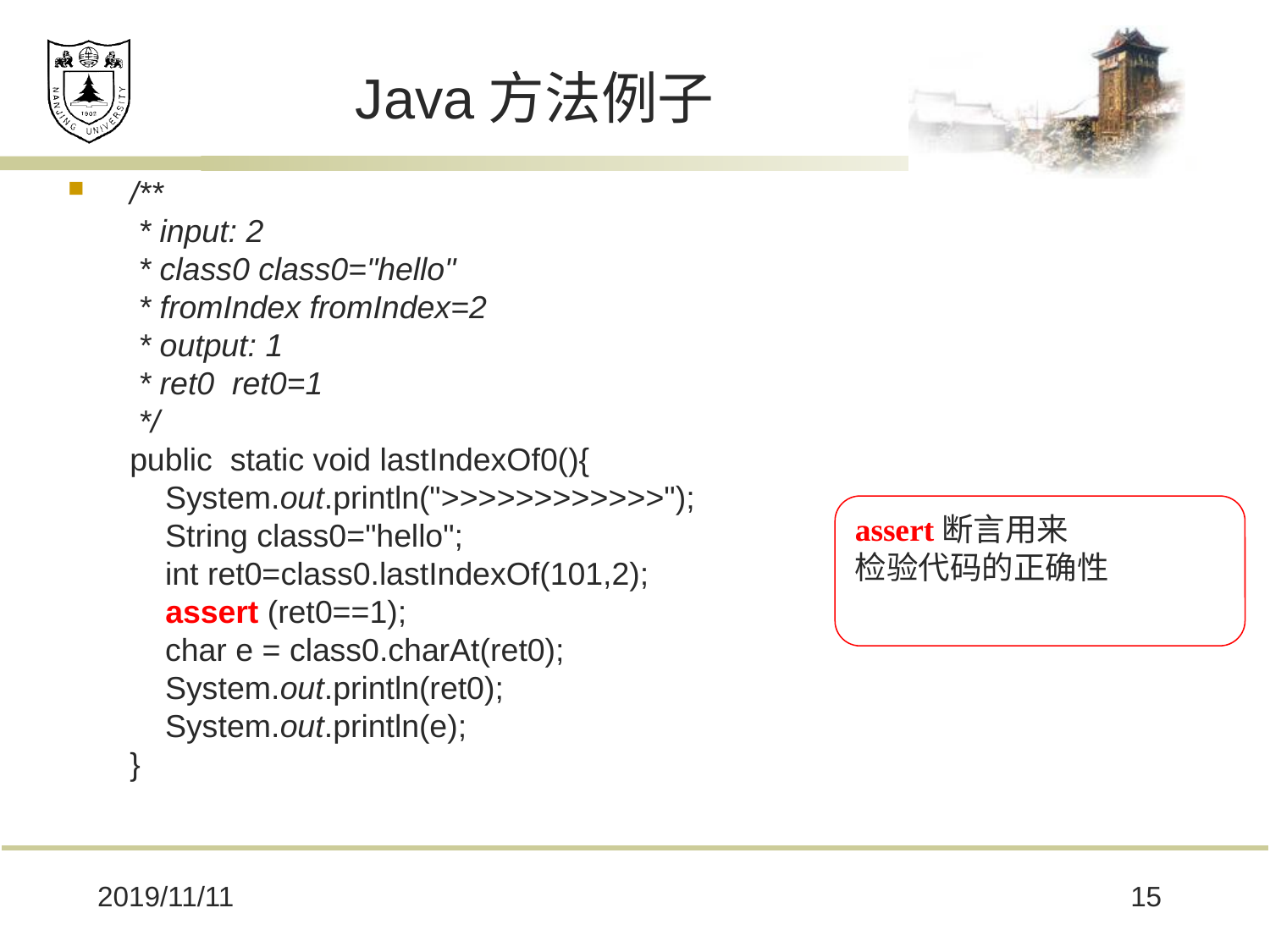

# Java方法例子
/**
 * input: 2
 * class0 class0="hello"
 * fromIndex fromIndex=2
 * output: 1
 * ret0  ret0=1
 */
public  static void lastIndexOf0(){
    System.out.println(">>>>>>>>>>>>");
    String class0="hello";
    int ret0=class0.lastIndexOf(101,2);
    assert (ret0==1);
    char e = class0.charAt(ret0);
    System.out.println(ret0);
    System.out.println(e);
}
assert断言用来
检验代码的正确性
2019/11/11
15